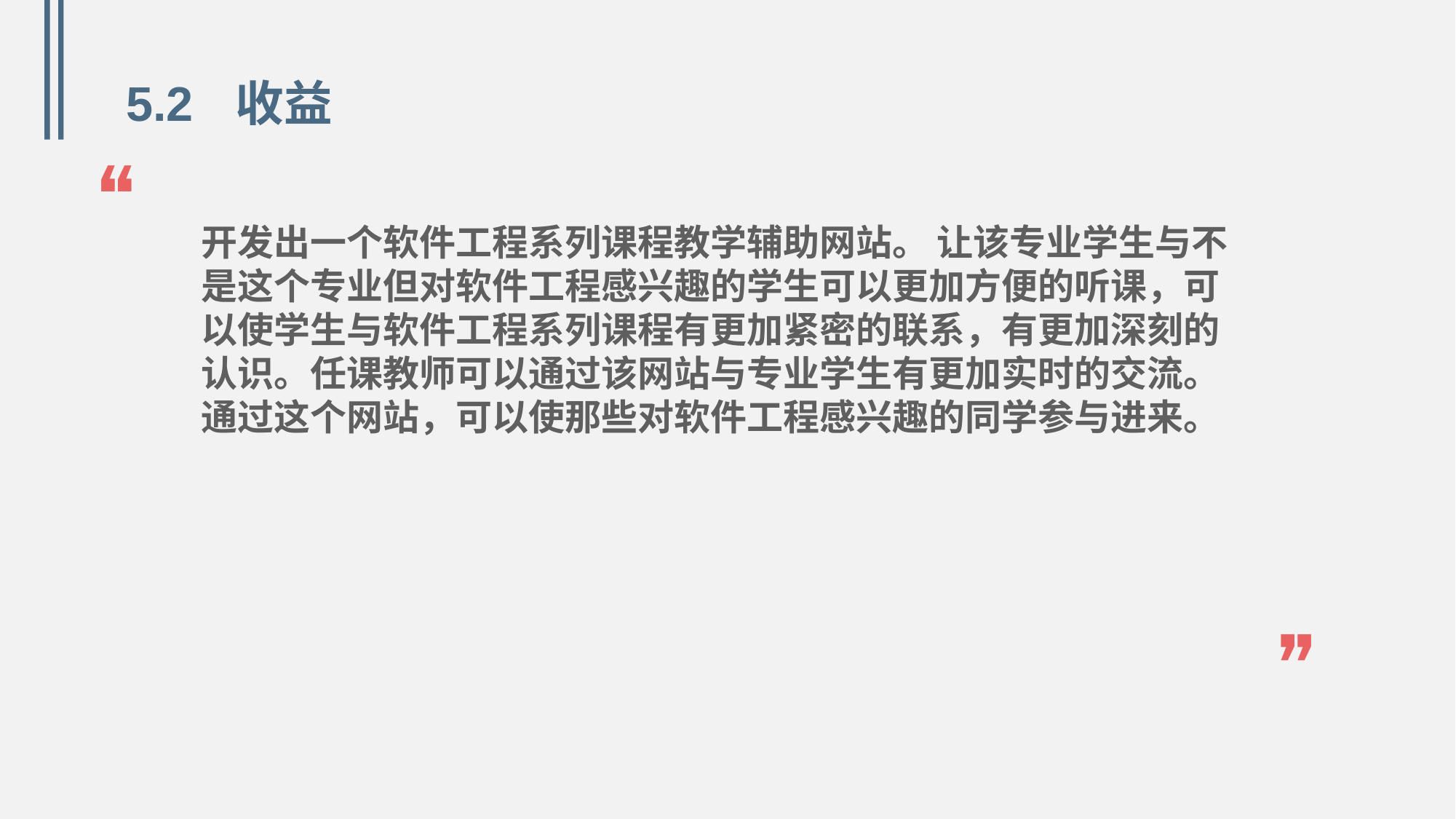

5.2	收益
“

开发出一个软件工程系列课程教学辅助网站。 让该专业学生与不是这个专业但对软件工程感兴趣的学生可以更加方便的听课，可以使学生与软件工程系列课程有更加紧密的联系，有更加深刻的认识。任课教师可以通过该网站与专业学生有更加实时的交流。通过这个网站，可以使那些对软件工程感兴趣的同学参与进来。

”